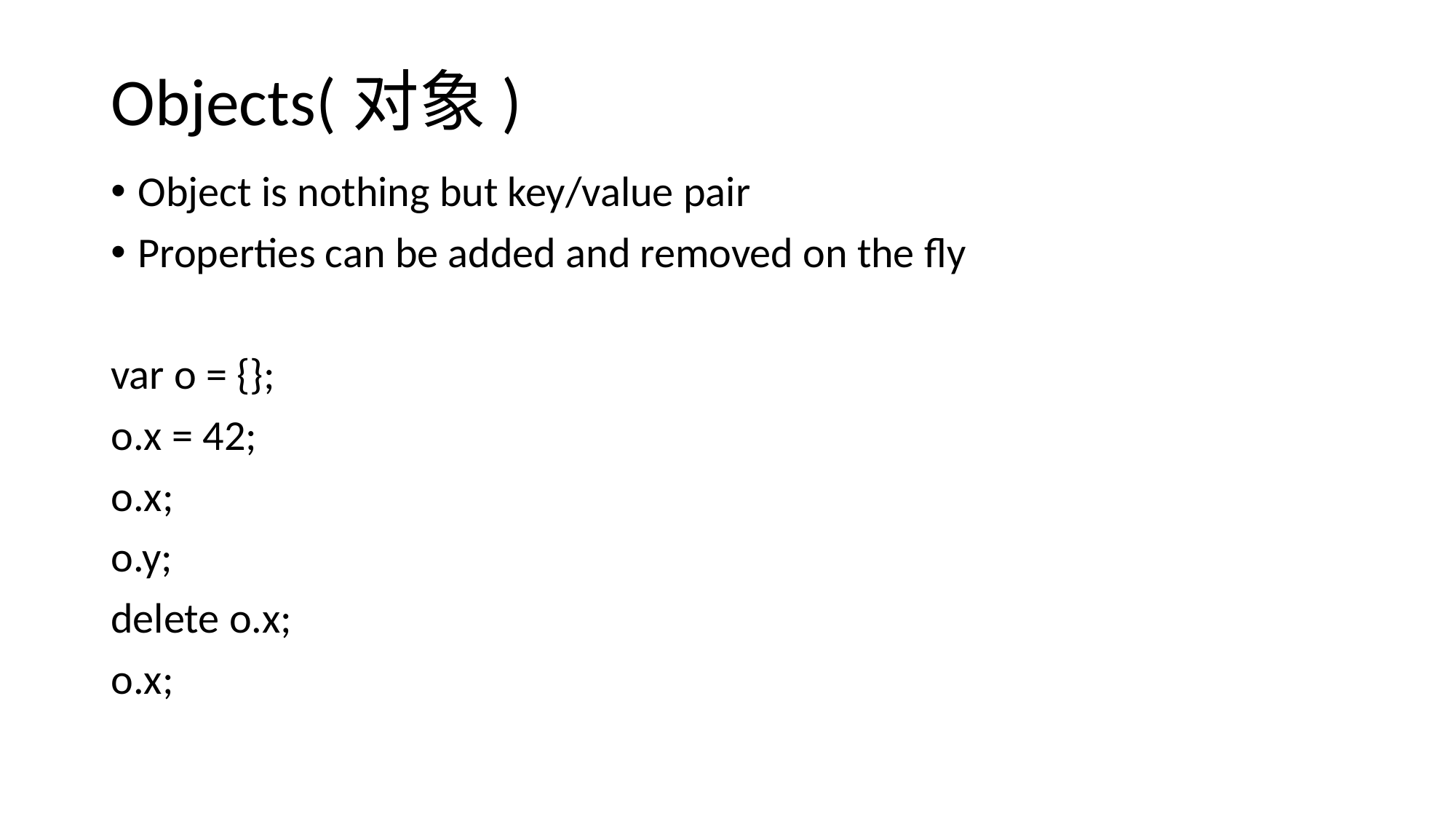

# Objects(对象)
Object is nothing but key/value pair
Properties can be added and removed on the fly

var o = {};
o.x = 42;
o.x;
o.y;
delete o.x;
o.x;